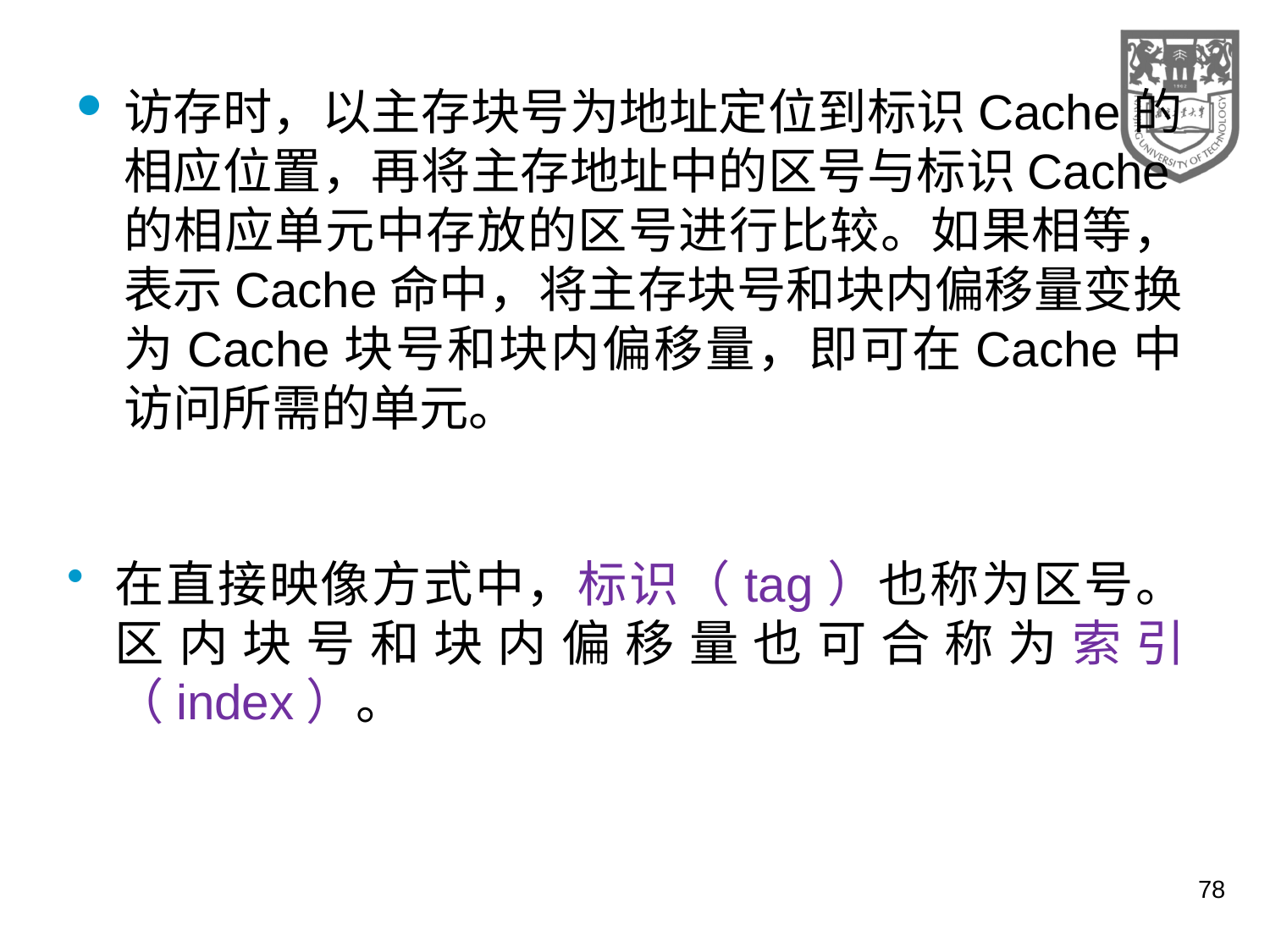

访存时，以主存块号为地址定位到标识Cache的相应位置，再将主存地址中的区号与标识Cache的相应单元中存放的区号进行比较。如果相等，表示Cache命中，将主存块号和块内偏移量变换为Cache块号和块内偏移量，即可在Cache中访问所需的单元。

在直接映像方式中，标识（tag）也称为区号。区内块号和块内偏移量也可合称为索引（index）。
78